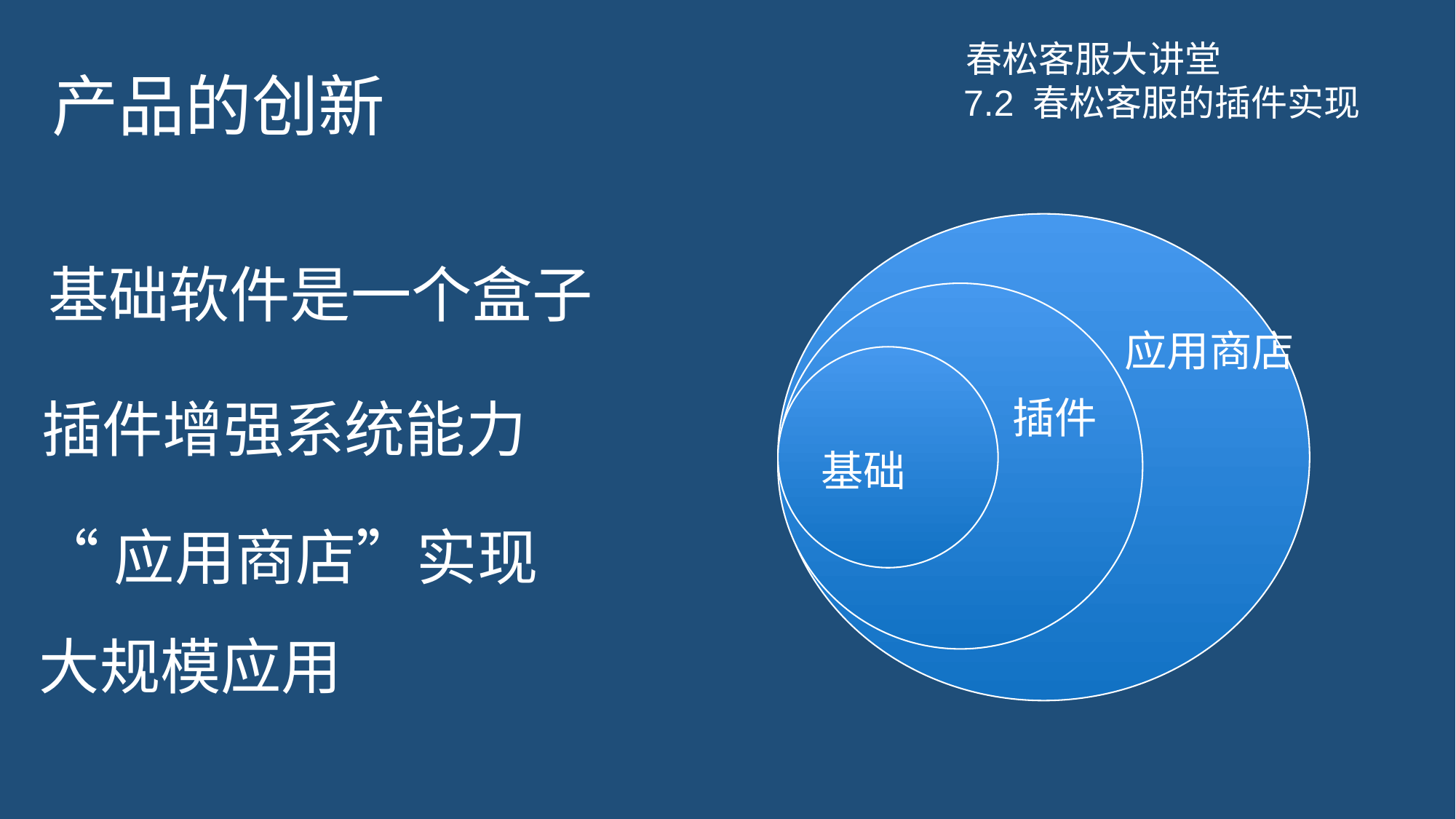

# 产品的创新
春松客服大讲堂
7.2 春松客服的插件实现

基础软件是一个盒子

应用商店
基础
插件增强系统能力
插件
“应用商店”实现
大规模应用